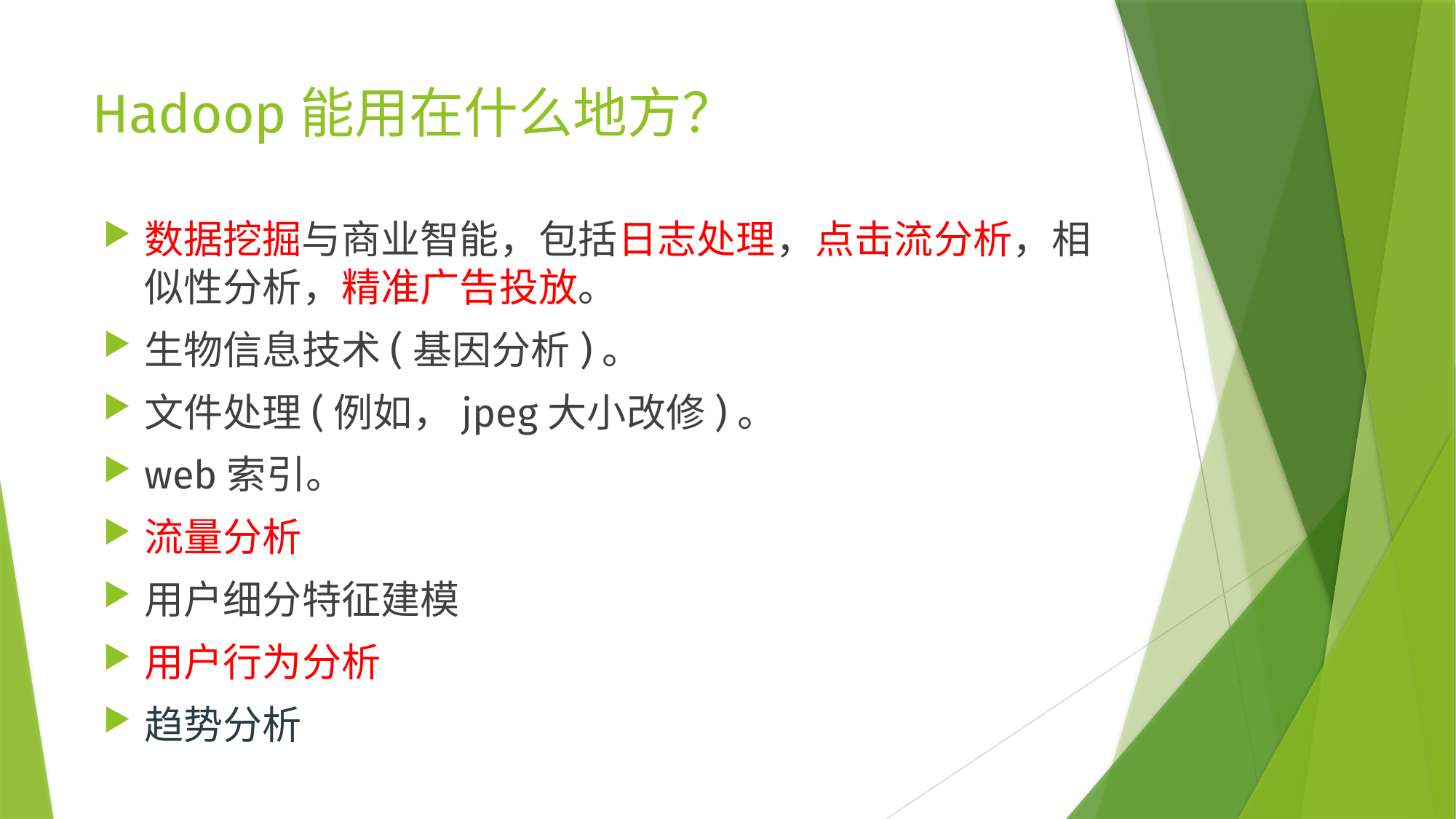

# Hadoop能用在什么地方？
数据挖掘与商业智能，包括日志处理，点击流分析，相似性分析，精准广告投放。
生物信息技术(基因分析)。
文件处理(例如，jpeg大小改修)。
web索引。
流量分析
用户细分特征建模
用户行为分析
趋势分析